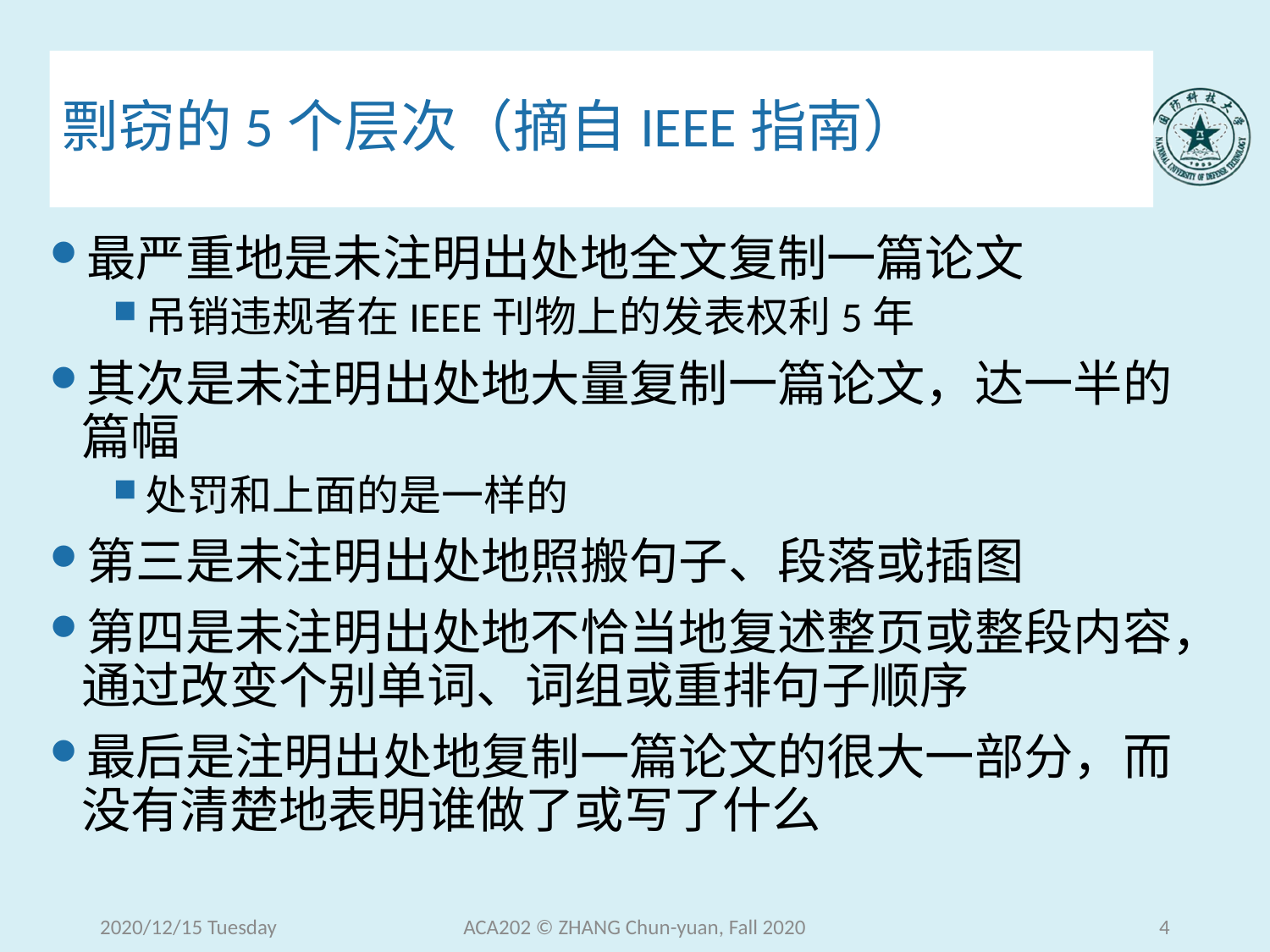

# 剽窃的5个层次（摘自IEEE指南）
最严重地是未注明出处地全文复制一篇论文
吊销违规者在IEEE刊物上的发表权利5年
其次是未注明出处地大量复制一篇论文，达一半的篇幅
处罚和上面的是一样的
第三是未注明出处地照搬句子、段落或插图
第四是未注明出处地不恰当地复述整页或整段内容，通过改变个别单词、词组或重排句子顺序
最后是注明出处地复制一篇论文的很大一部分，而没有清楚地表明谁做了或写了什么
2020/12/15 Tuesday
ACA202 © ZHANG Chun-yuan, Fall 2020
4